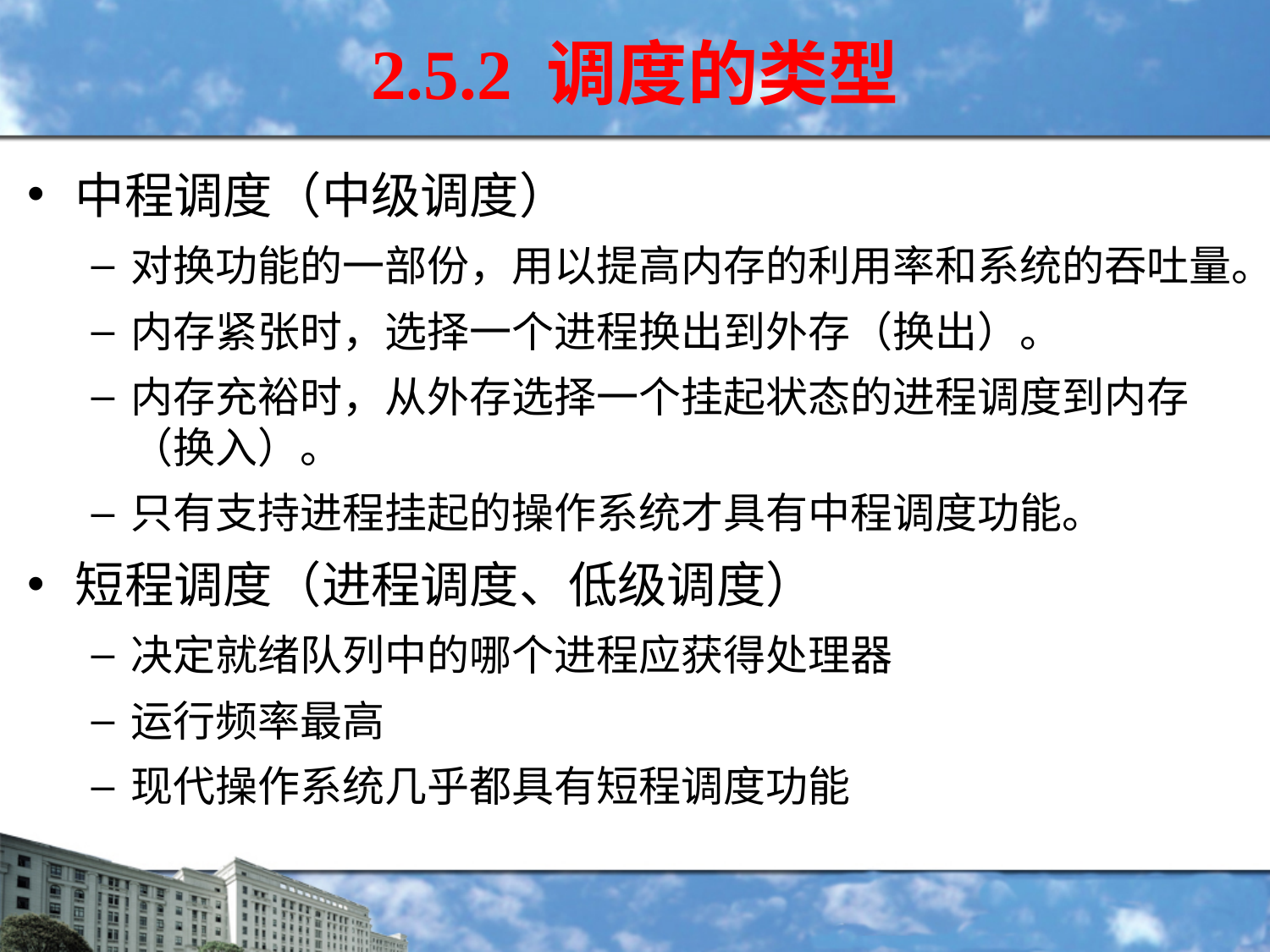

2.5.2 调度的类型
中程调度（中级调度）
对换功能的一部份，用以提高内存的利用率和系统的吞吐量。
内存紧张时，选择一个进程换出到外存（换出）。
内存充裕时，从外存选择一个挂起状态的进程调度到内存（换入）。
只有支持进程挂起的操作系统才具有中程调度功能。
短程调度（进程调度、低级调度）
决定就绪队列中的哪个进程应获得处理器
运行频率最高
现代操作系统几乎都具有短程调度功能